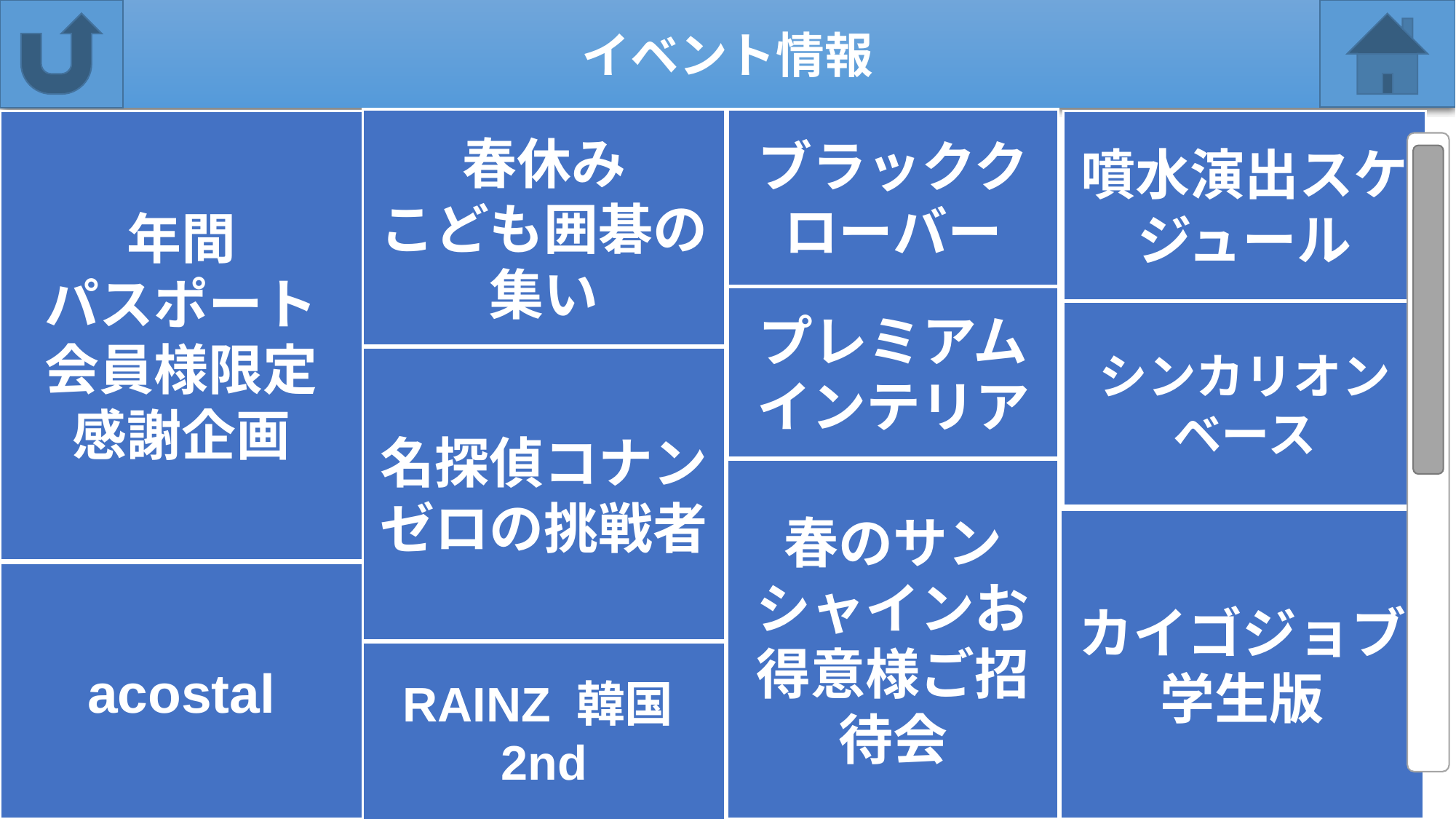

イベント情報

春休み
こども囲碁の集い
ブラッククローバー
年間
パスポート
会員様限定
感謝企画
噴水演出スケジュール

プレミアムインテリア
シンカリオンベース
名探偵コナン
ゼロの挑戦者
春のサンシャインお得意様ご招待会
カイゴジョブ学生版
acostal
RAINZ 韓国2nd